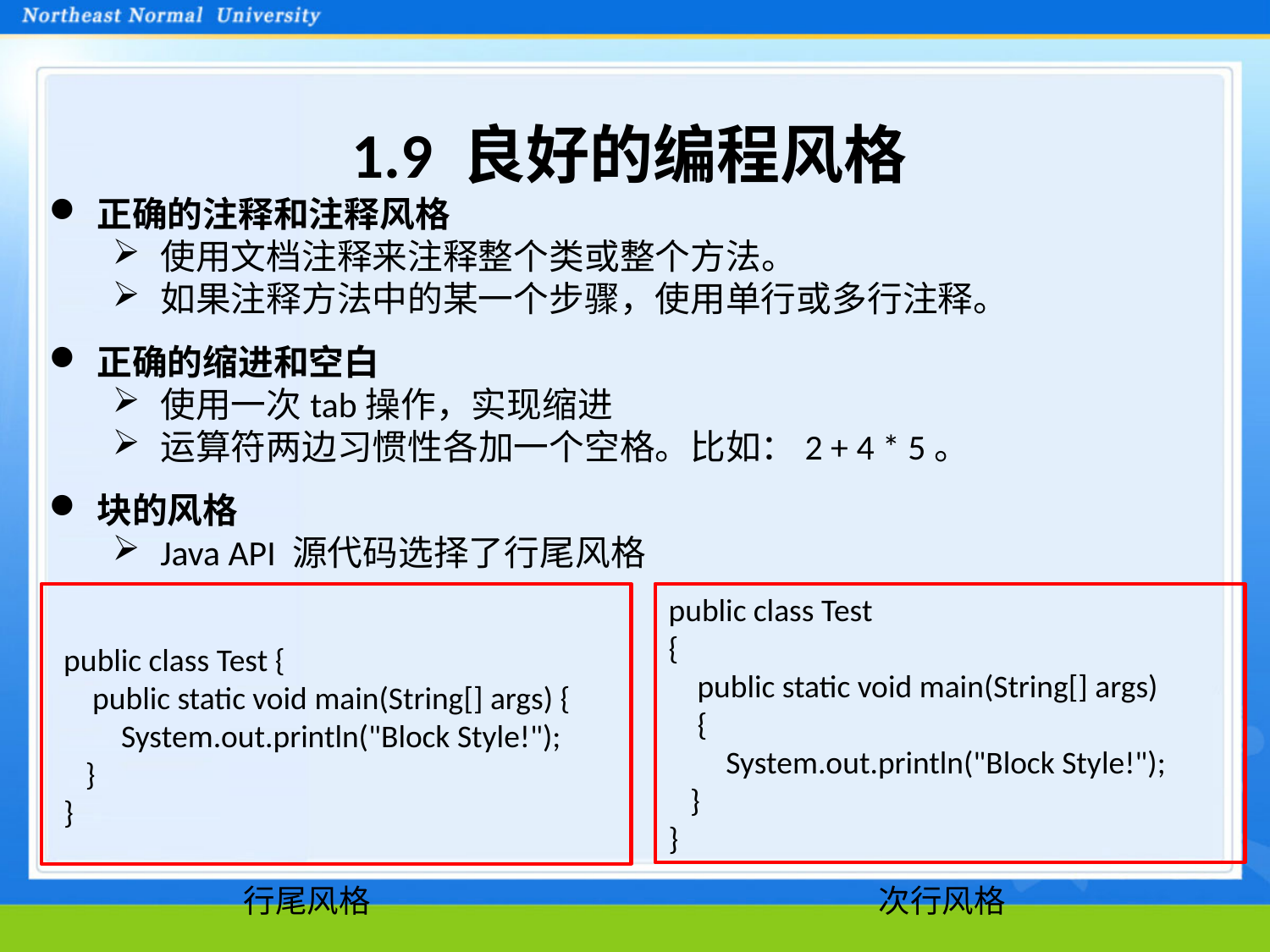

1.9 良好的编程风格
正确的注释和注释风格
使用文档注释来注释整个类或整个方法。
如果注释方法中的某一个步骤，使用单行或多行注释。
正确的缩进和空白
使用一次tab操作，实现缩进
运算符两边习惯性各加一个空格。比如：2 + 4 * 5。
块的风格
Java API 源代码选择了行尾风格

public class Test
{
    public static void main(String[] args)
    {
        System.out.println("Block Style!");
   }
}
public class Test {
    public static void main(String[] args) {
        System.out.println("Block Style!");
   }
}
行尾风格
次行风格